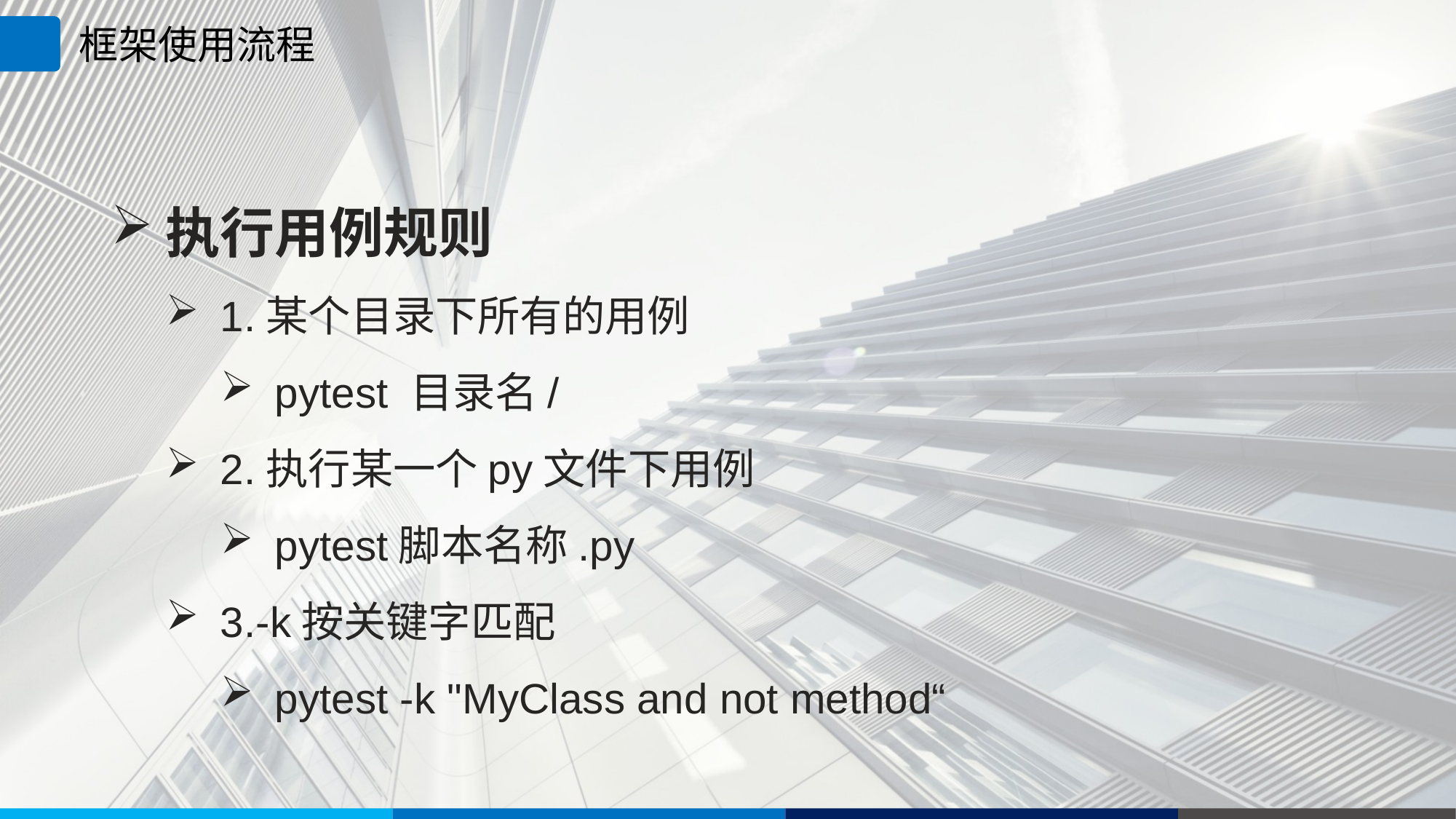

框架使用流程

执行用例规则
1.某个目录下所有的用例
pytest 目录名/
2.执行某一个py文件下用例
pytest脚本名称.py
3.-k按关键字匹配
pytest -k "MyClass and not method“